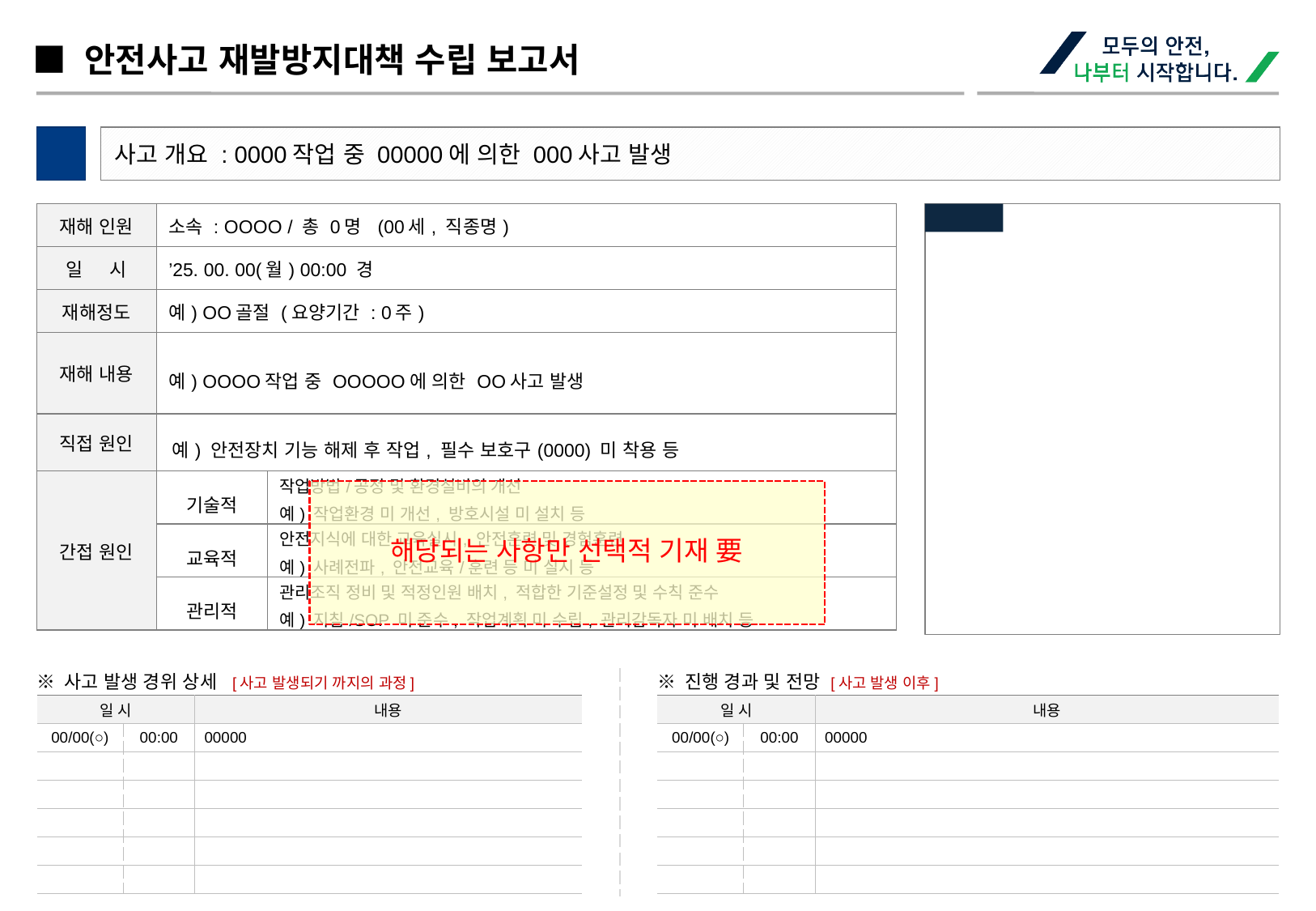

■ 안전사고 재발방지대책 수립 보고서
1
사고 개요 : 0000작업 중 00000에 의한 000사고 발생

사고 상황
| 재해 인원 | 소속 : OOOO / 총 0명 (00세, 직종명) |  |
| --- | --- | --- |
| 일 시 | ’25. 00. 00(월) 00:00 경 |  |
| 재해정도 | 예) OO골절 (요양기간 : 0주) |  |
| 재해 내용 | 예) OOOO작업 중 OOOOO에 의한 OO사고 발생 |  |
| 직접 원인 | 예) 안전장치 기능 해제 후 작업, 필수 보호구(0000) 미 착용 등 |  |
| 간접 원인 | 기술적 | 작업방법/공정 및 환경설비의 개선 예) 작업환경 미 개선, 방호시설 미 설치 등 |
|  | 교육적 | 안전지식에 대한 교육실시, 안전훈련 및 경험훈련 예) 사례전파, 안전교육/훈련 등 미 실시 등 |
|  | 관리적 | 관리조직 정비 및 적정인원 배치, 적합한 기준설정 및 수칙 준수 예) 지침/SOP 미 준수, 작업계획 미 수립, 관리감독자 미 배치 등 |
해당되는 사항만 선택적 기재 要
※ 사고 발생 경위 상세  [사고 발생되기 까지의 과정]
※ 진행 경과 및 전망 [사고 발생 이후]
| 일 시 |  | 내용 |
| --- | --- | --- |
| 00/00(○) | 00:00 | 00000 |
|  |  |  |
|  |  |  |
|  |  |  |
|  |  |  |
|  |  |  |
| 일 시 |  | 내용 |
| --- | --- | --- |
| 00/00(○) | 00:00 | 00000 |
|  |  |  |
|  |  |  |
|  |  |  |
|  |  |  |
|  |  |  |